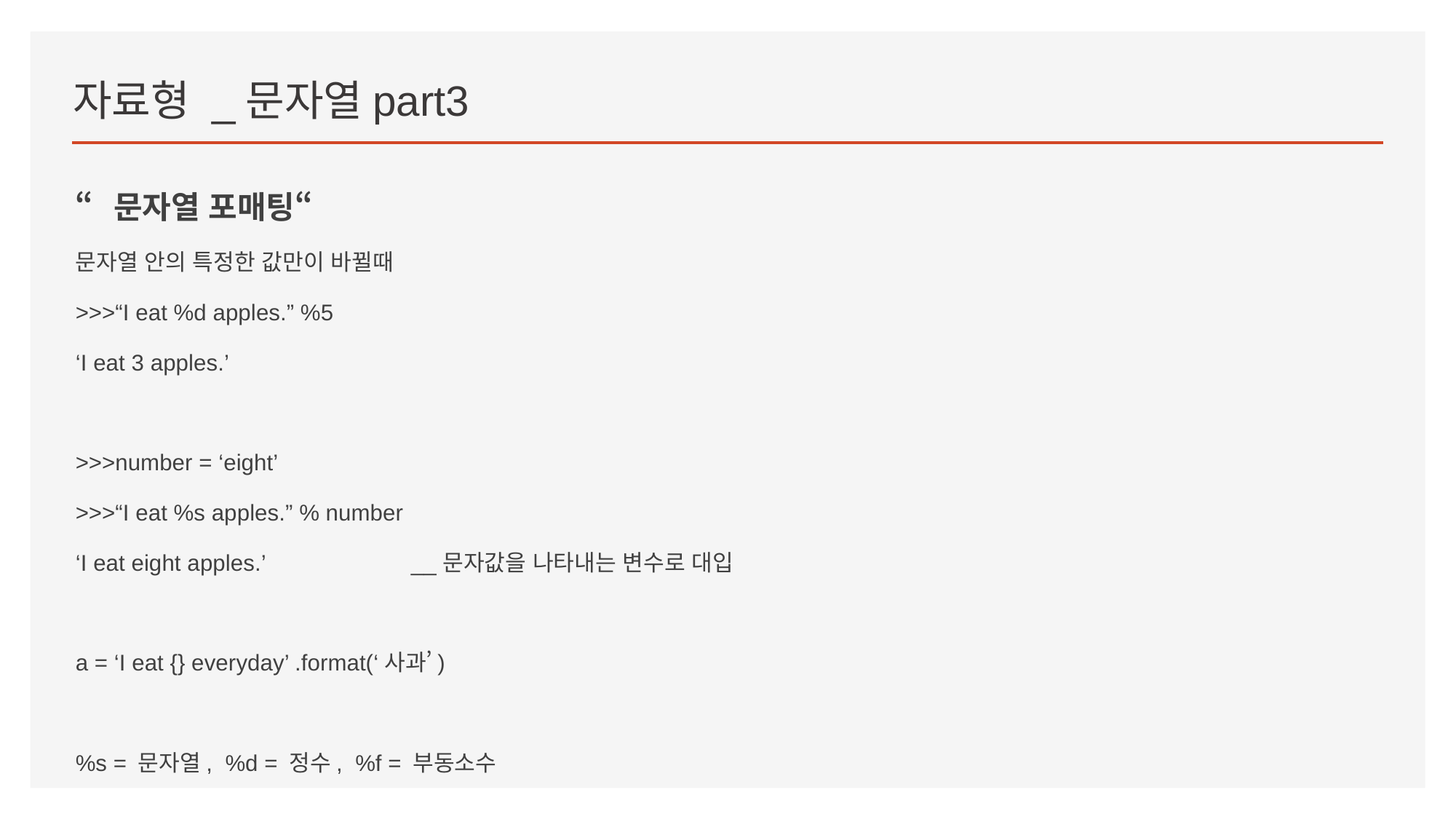

# 자료형 _문자열part3
“문자열 포매팅“
문자열 안의 특정한 값만이 바뀔때
>>>“I eat %d apples.” %5
‘I eat 3 apples.’

>>>number = ‘eight’
>>>“I eat %s apples.” % number
‘I eat eight apples.’                       __문자값을 나타내는 변수로 대입

a = ‘I eat {} everyday’ .format(‘사과’)

%s = 문자열,  %d = 정수,  %f = 부동소수